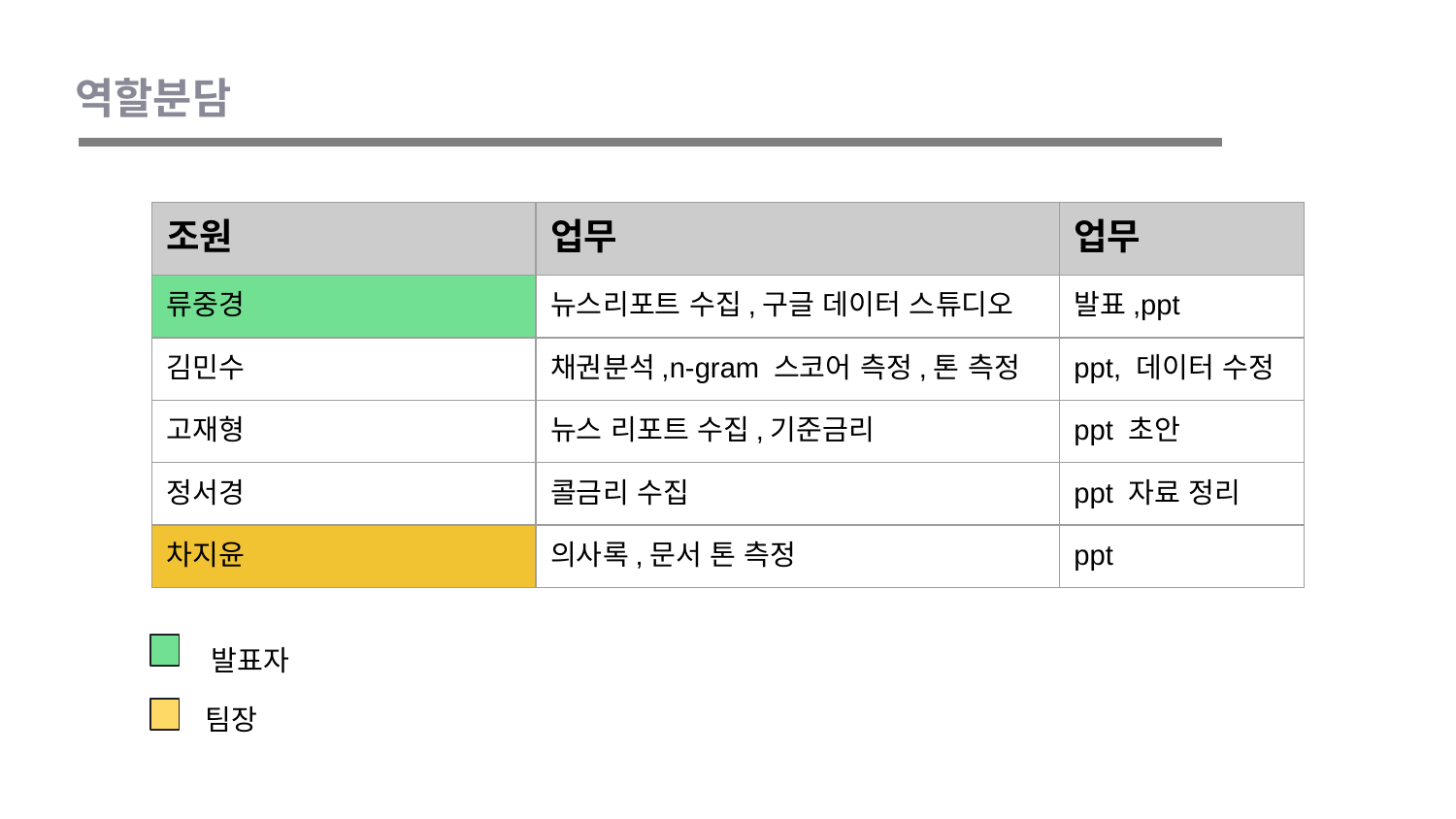

역할분담
| 조원 | 업무 | 업무 |
| --- | --- | --- |
| 류중경 | 뉴스리포트 수집,구글 데이터 스튜디오 | 발표,ppt |
| 김민수 | 채권분석,n-gram 스코어 측정,톤 측정 | ppt, 데이터 수정 |
| 고재형 | 뉴스 리포트 수집,기준금리 | ppt 초안 |
| 정서경 | 콜금리 수집 | ppt 자료 정리 |
| 차지윤 | 의사록,문서 톤 측정 | ppt |
발표자

팀장